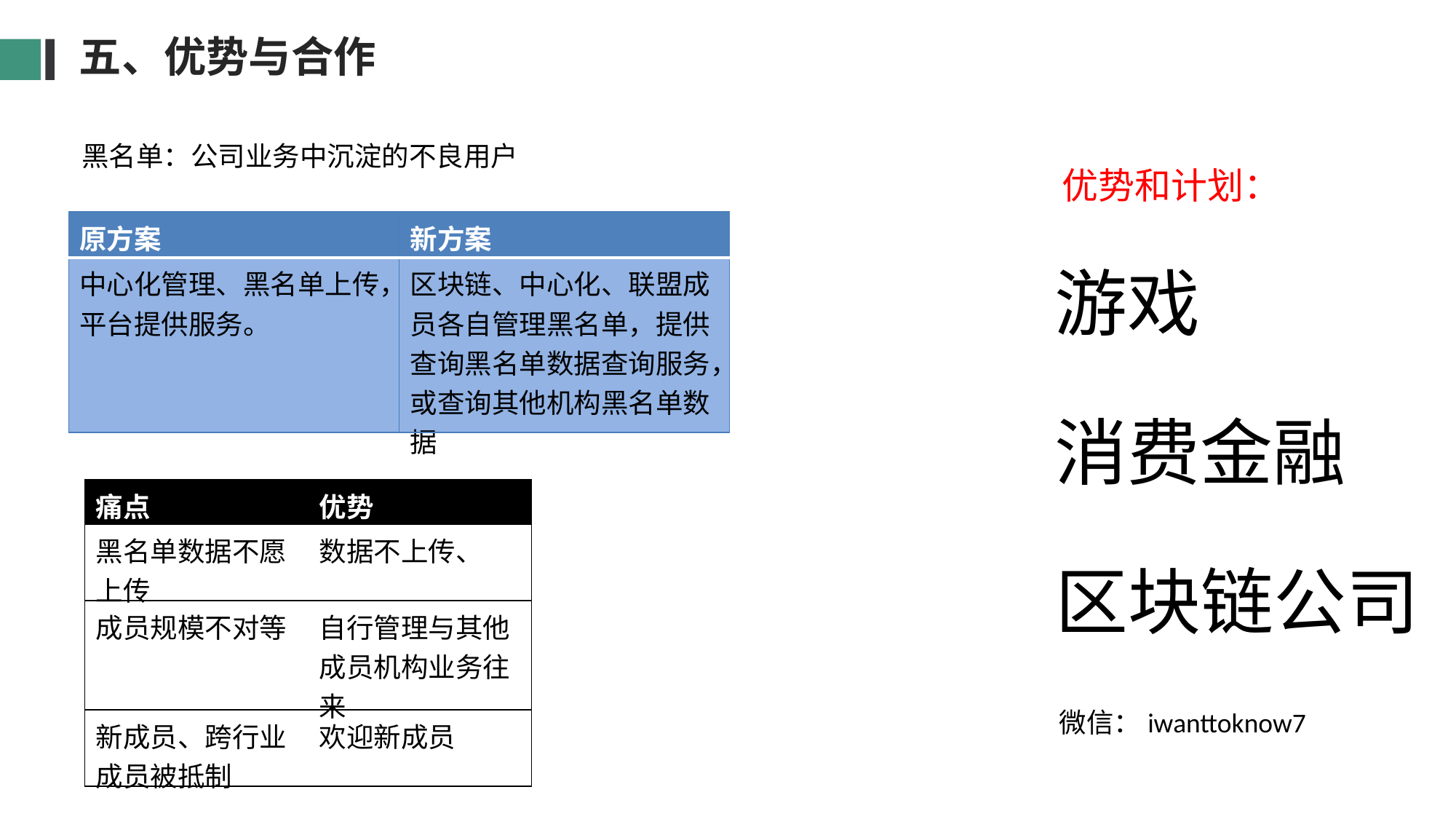

五、优势与合作

黑名单：公司业务中沉淀的不良用户
优势和计划：
| 原方案 | 新方案 |
| --- | --- |
| 中心化管理、黑名单上传，平台提供服务。 | 区块链、中心化、联盟成员各自管理黑名单，提供查询黑名单数据查询服务，或查询其他机构黑名单数据 |
游戏
消费金融
| 痛点 | 优势 |
| --- | --- |
| 黑名单数据不愿上传 | 数据不上传、 |
| 成员规模不对等 | 自行管理与其他成员机构业务往来 |
| 新成员、跨行业成员被抵制 | 欢迎新成员 |
区块链公司
微信：iwanttoknow7